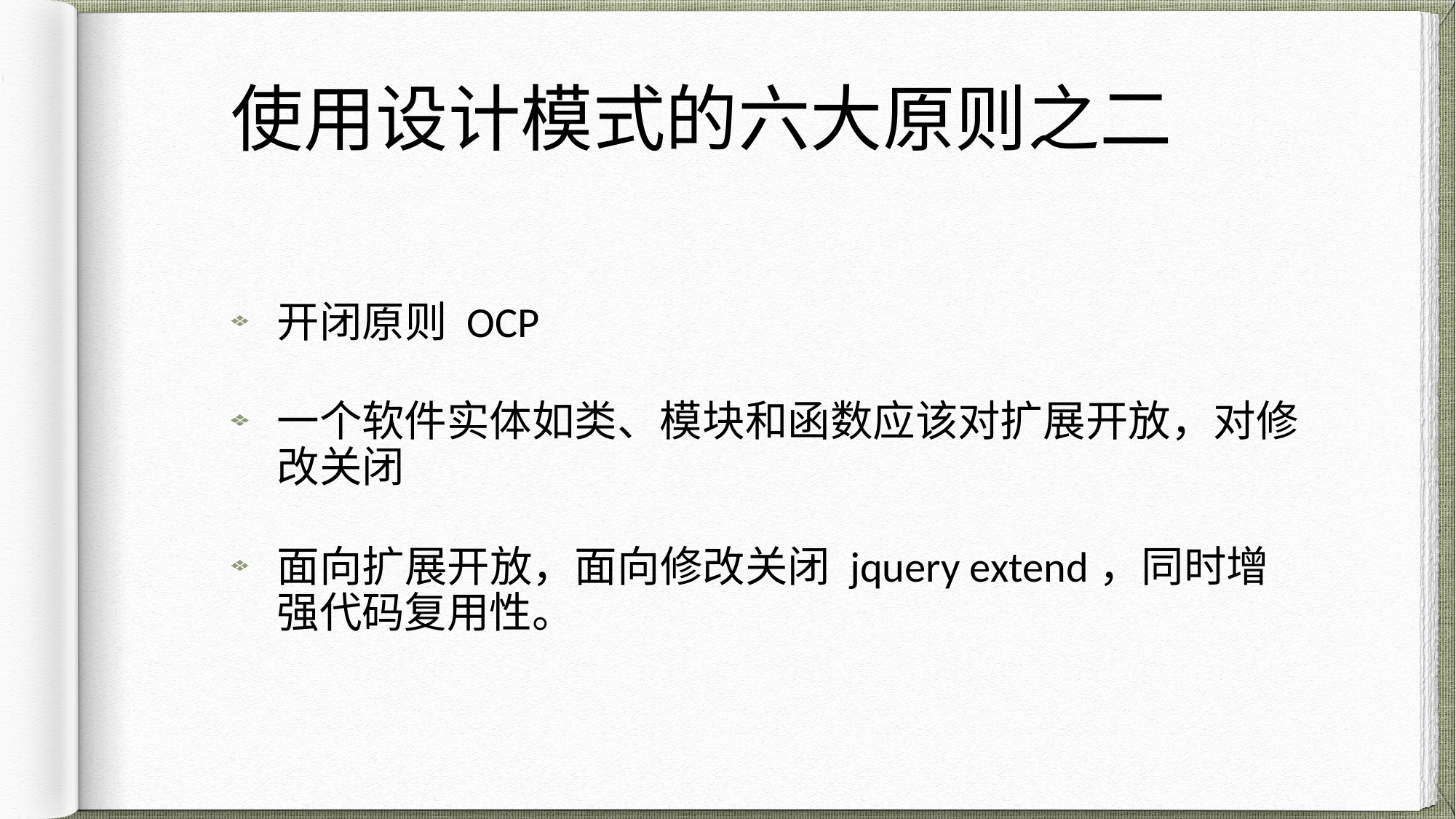

# 使用设计模式的六大原则之二
开闭原则 OCP
一个软件实体如类、模块和函数应该对扩展开放，对修改关闭
面向扩展开放，面向修改关闭 jquery extend，同时增强代码复用性。